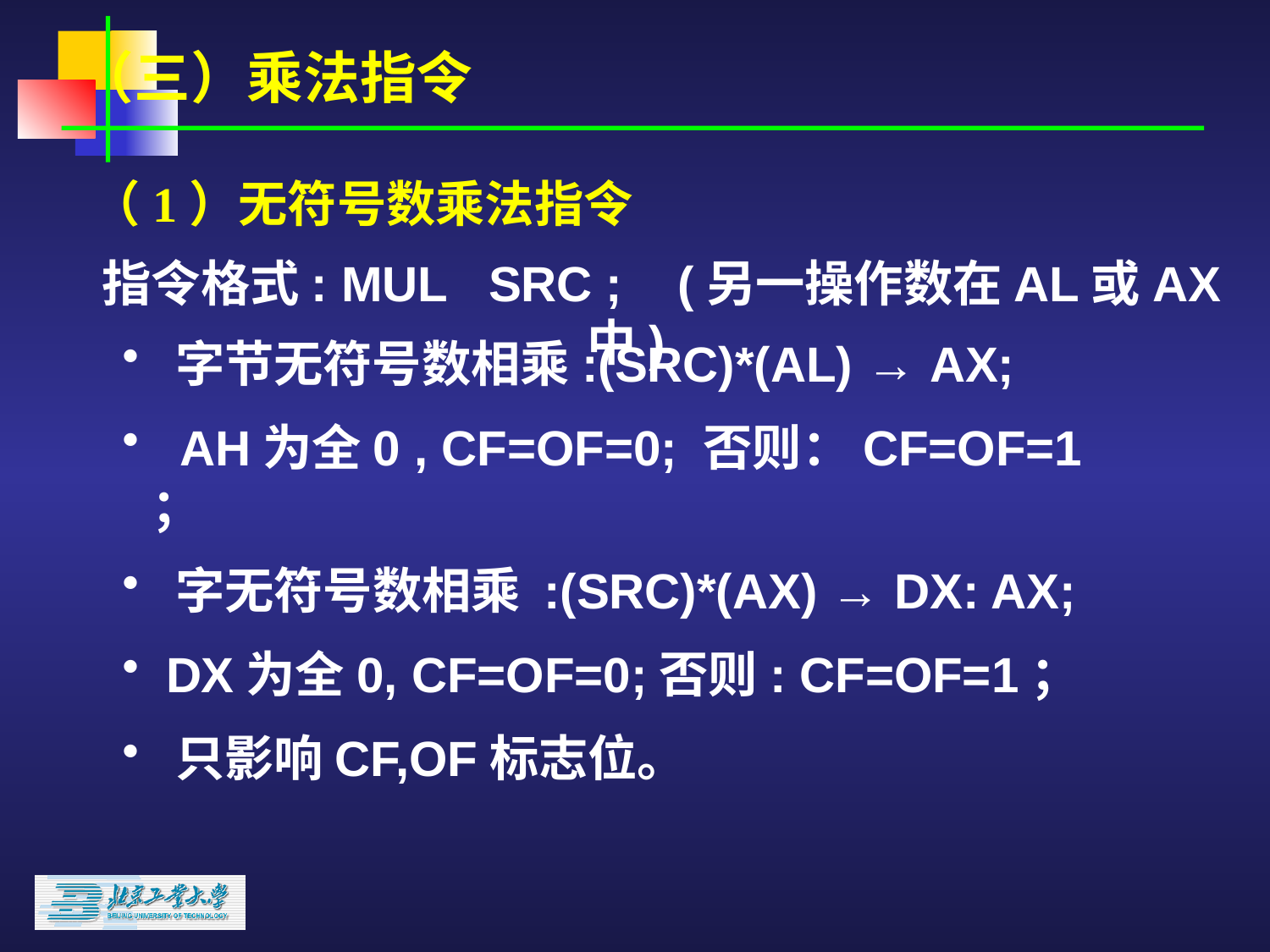

（三）乘法指令
（1）无符号数乘法指令
指令格式: MUL   SRC ;    (另一操作数在AL或AX中)
 字节无符号数相乘:(SRC)*(AL) → AX;
  AH为全0 , CF=OF=0; 否则：CF=OF=1 ；
 字无符号数相乘 :(SRC)*(AX) → DX: AX;
 DX为全0, CF=OF=0;否则: CF=OF=1；
 只影响CF,OF标志位。